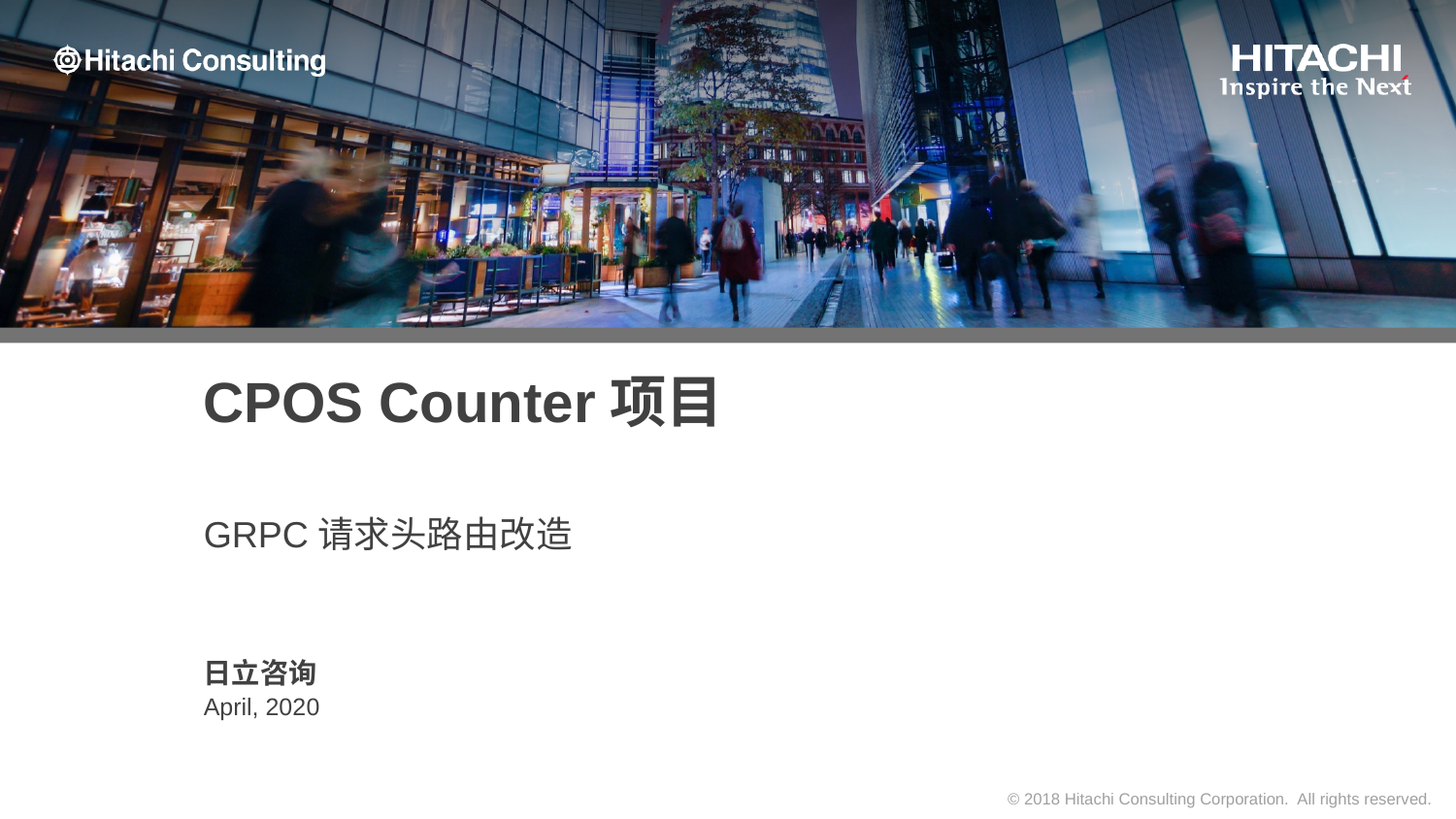

# CPOS Counter项目
GRPC请求头路由改造
日立咨询
April, 2020